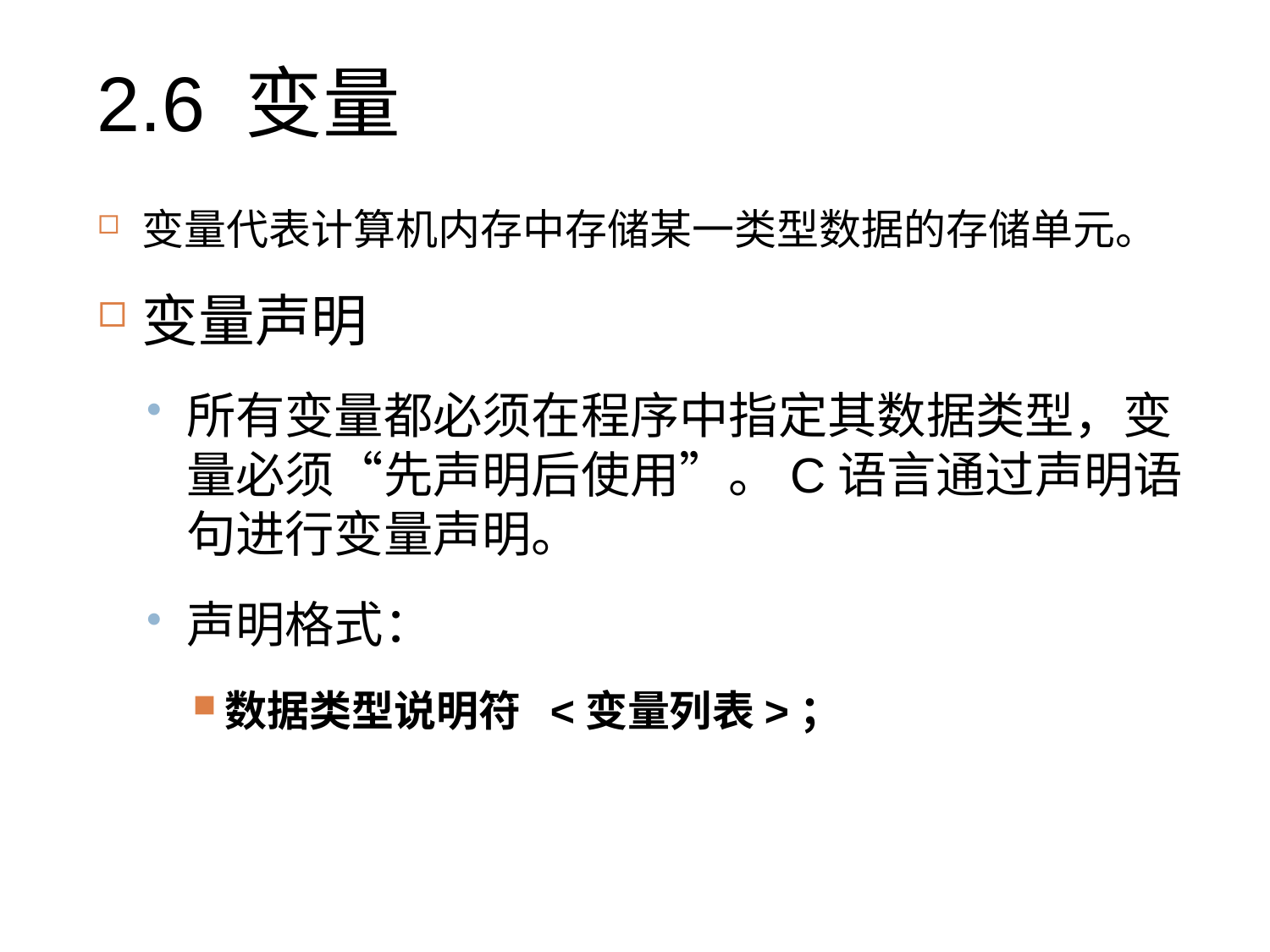

# 2.6 变量
变量代表计算机内存中存储某一类型数据的存储单元。
变量声明
所有变量都必须在程序中指定其数据类型，变量必须“先声明后使用”。C语言通过声明语句进行变量声明。
声明格式：
数据类型说明符  <变量列表>；